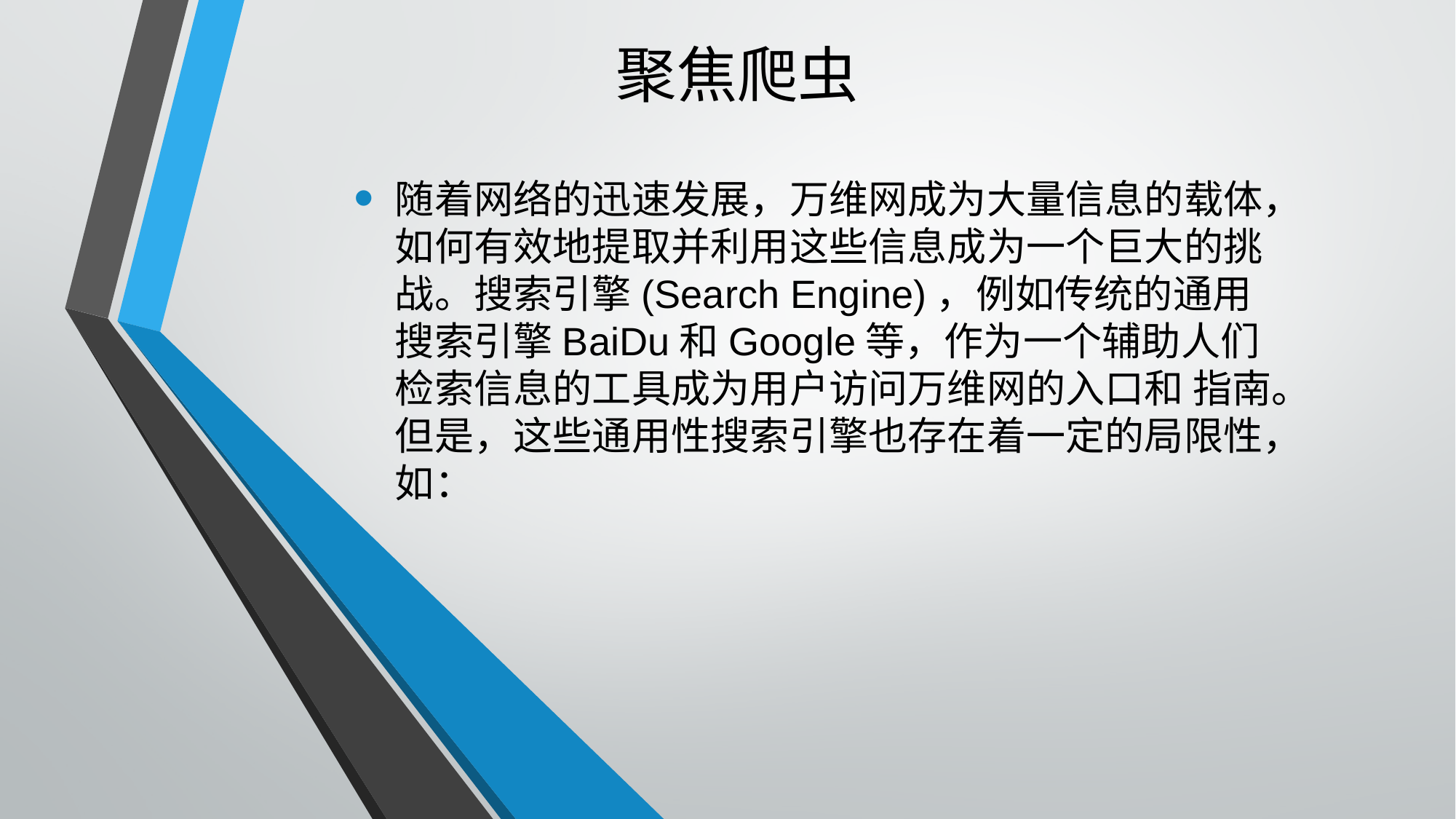

聚焦爬虫
随着网络的迅速发展，万维网成为大量信息的载体，如何有效地提取并利用这些信息成为一个巨大的挑战。搜索引擎(Search Engine)，例如传统的通用搜索引擎BaiDu和Google等，作为一个辅助人们检索信息的工具成为用户访问万维网的入口和 指南。但是，这些通用性搜索引擎也存在着一定的局限性，如：